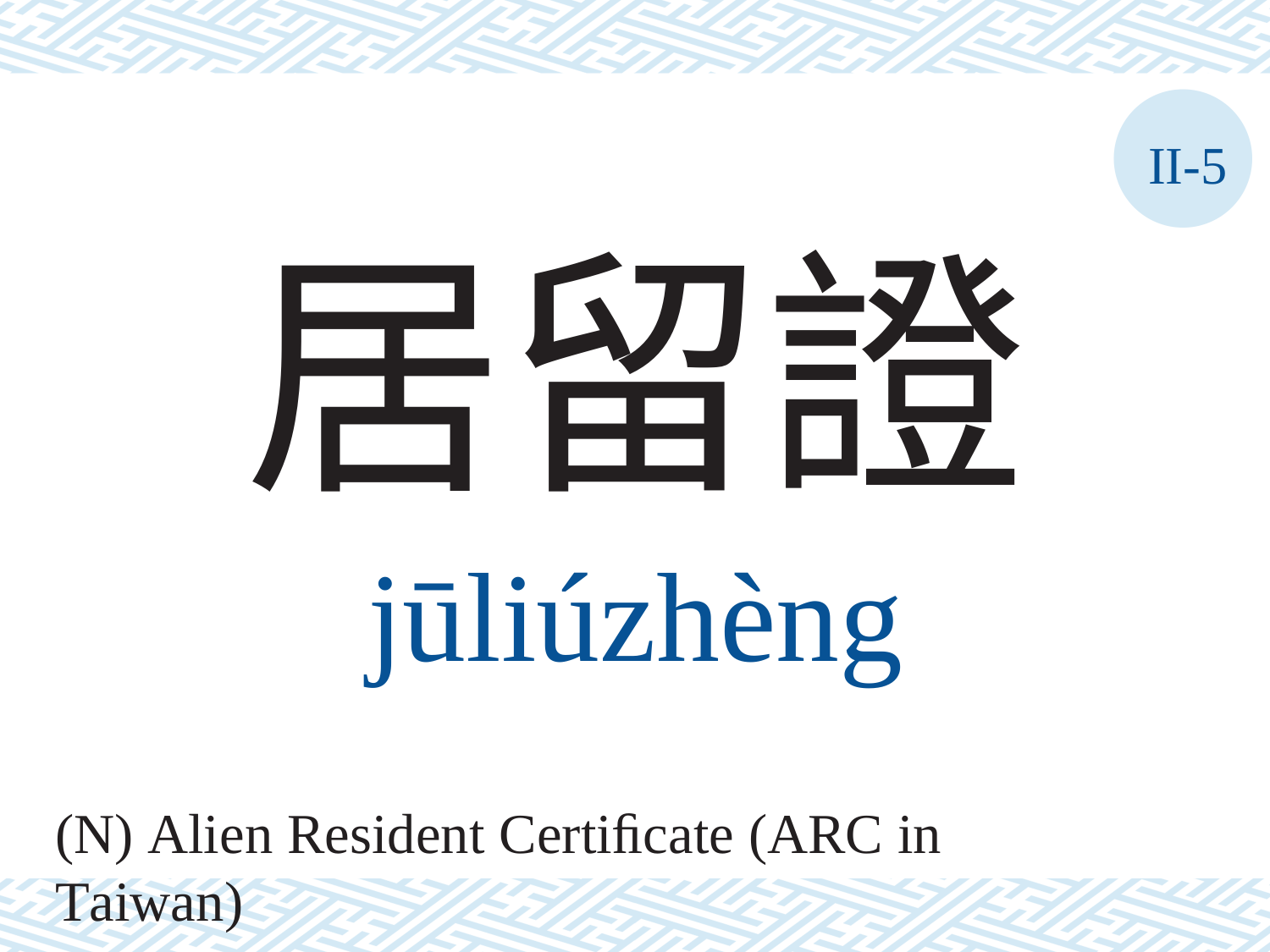

II-5
居留證
jūliúzhèng
(N) Alien Resident Certiﬁcate (ARC in Taiwan)